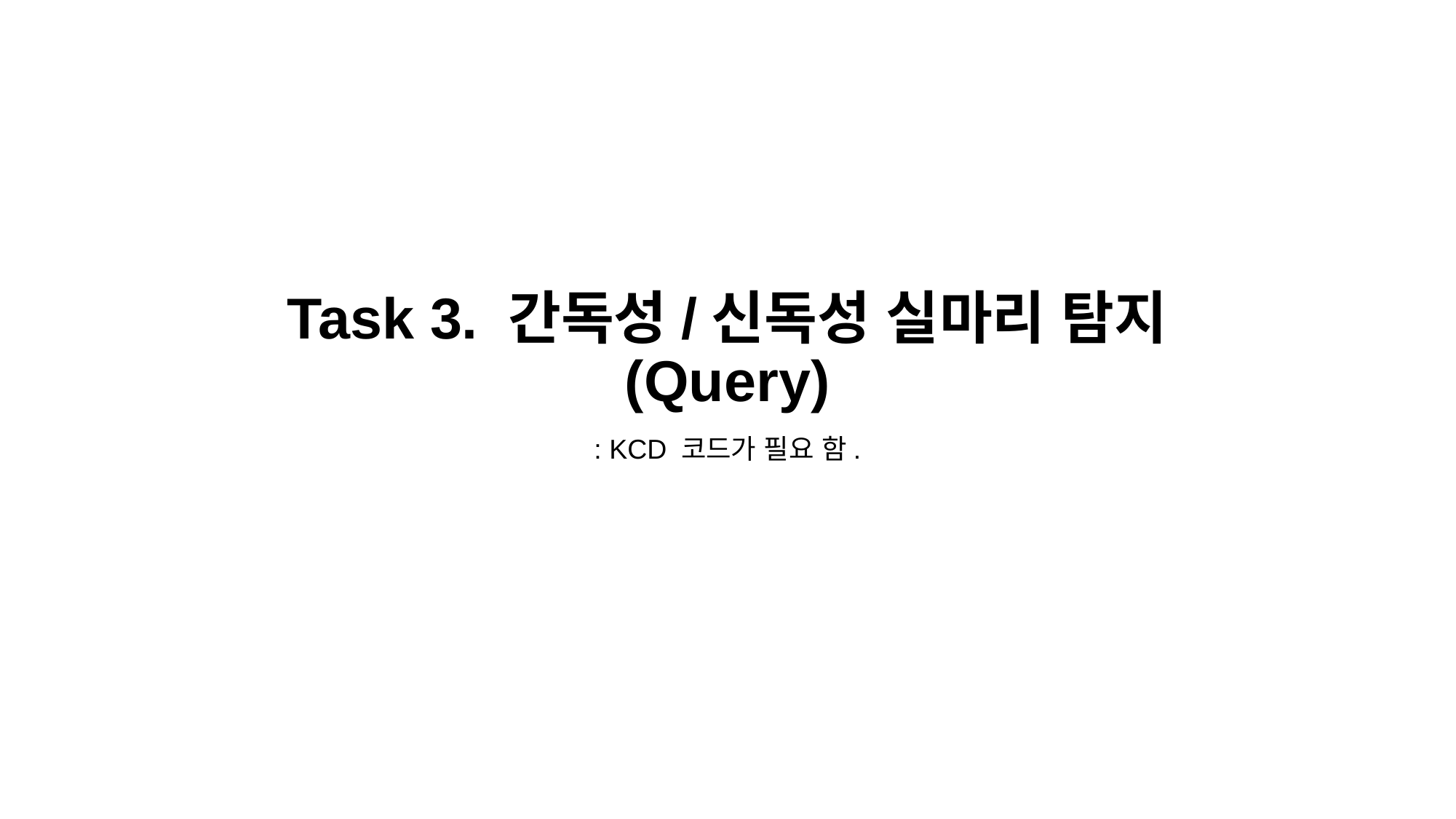

# Task 3. 간독성/신독성 실마리 탐지 (Query)
: KCD 코드가 필요 함.